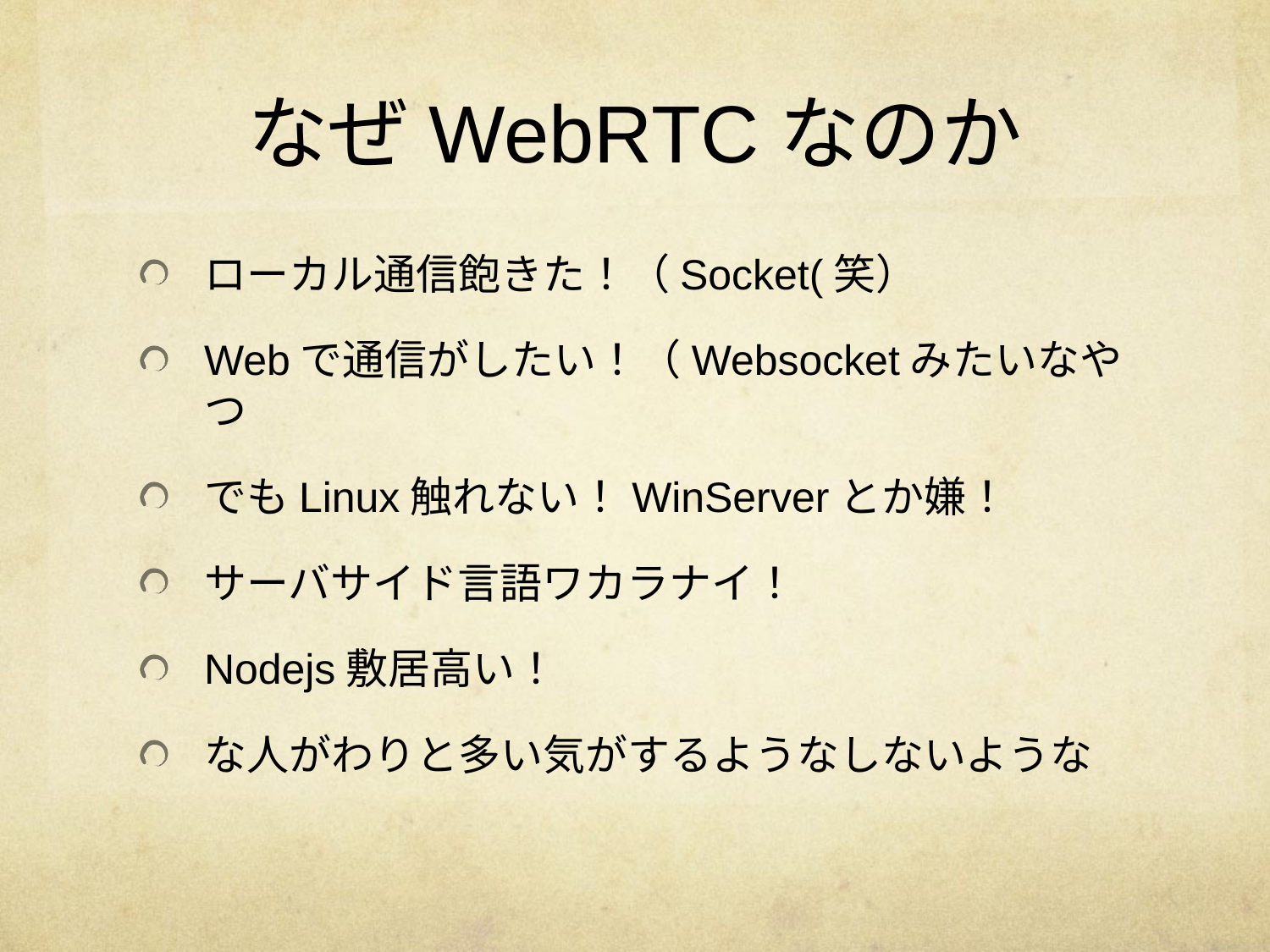

# なぜWebRTCなのか
ローカル通信飽きた！（Socket(笑）
Webで通信がしたい！（Websocketみたいなやつ
でもLinux触れない！WinServerとか嫌！
サーバサイド言語ワカラナイ！
Nodejs敷居高い！
な人がわりと多い気がするようなしないような